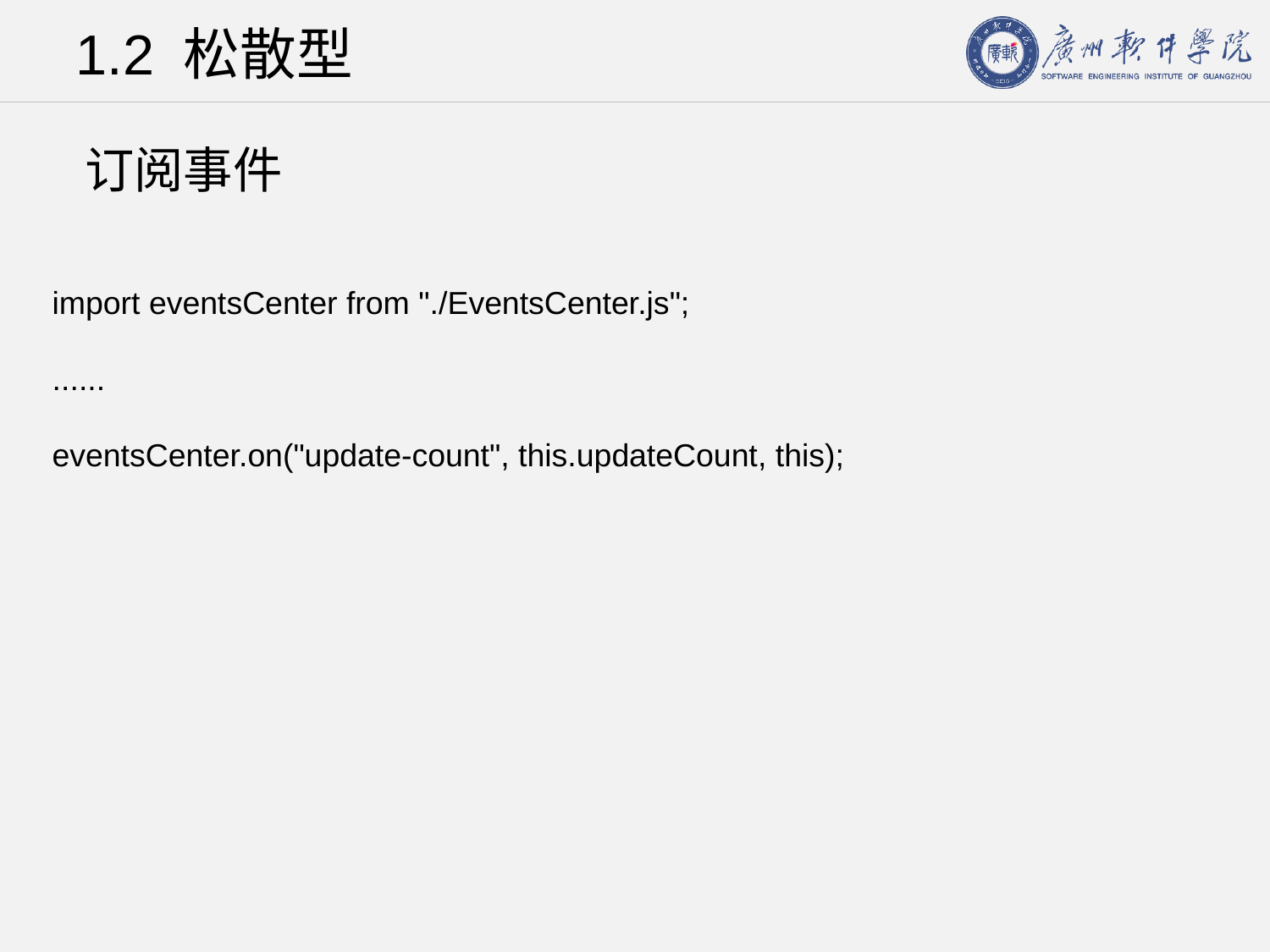

# 1.2 松散型
订阅事件

import eventsCenter from "./EventsCenter.js";

......

eventsCenter.on("update-count", this.updateCount, this);